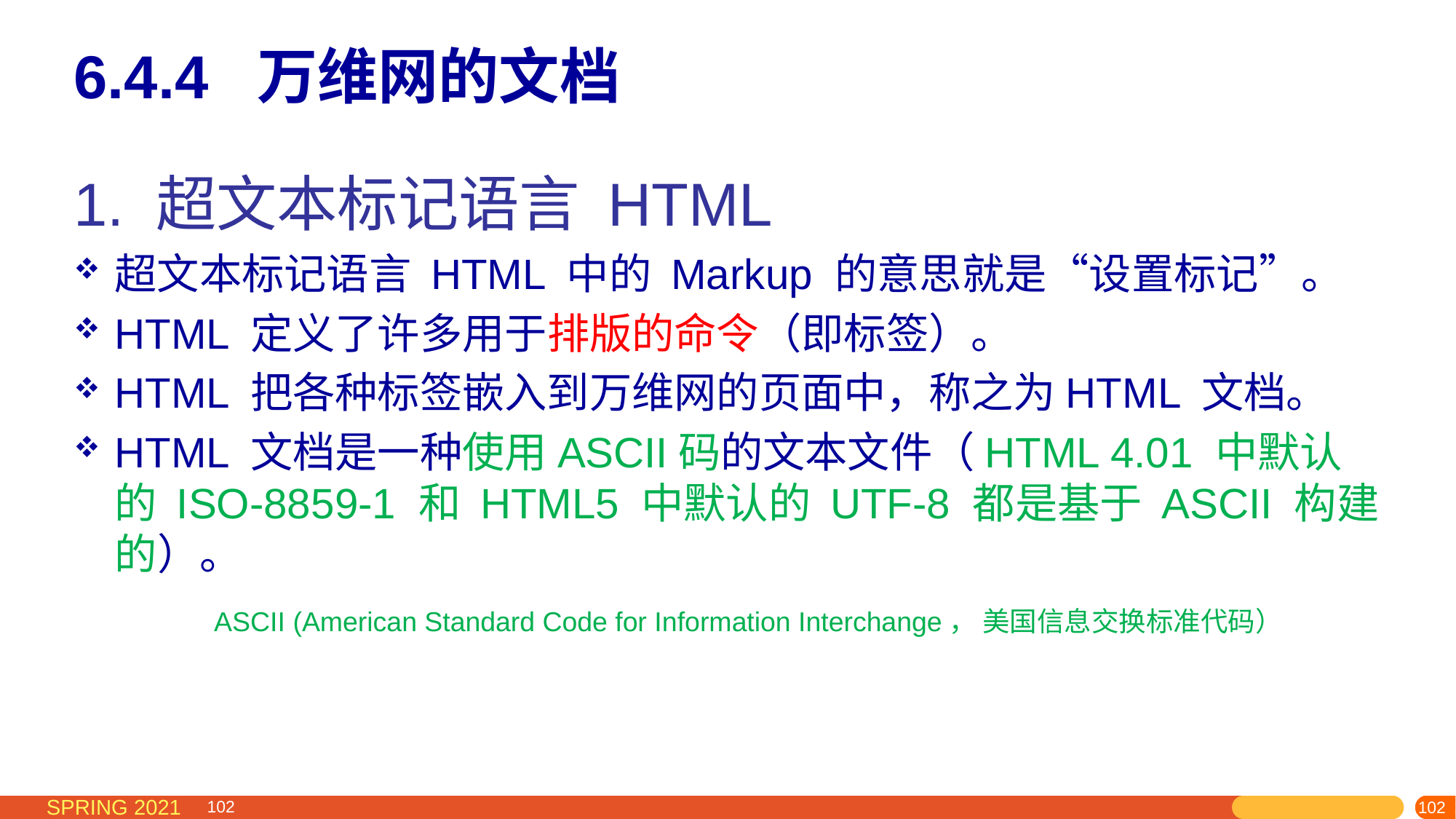

# 6.4.4  万维网的文档
1. 超文本标记语言 HTML
超文本标记语言 HTML 中的 Markup 的意思就是“设置标记”。
HTML 定义了许多用于排版的命令（即标签）。
HTML 把各种标签嵌入到万维网的页面中，称之为HTML 文档。
HTML 文档是一种使用ASCII码的文本文件（HTML 4.01 中默认的 ISO-8859-1 和 HTML5 中默认的 UTF-8 都是基于 ASCII 构建的）。
ASCII (American Standard Code for Information Interchange， 美国信息交换标准代码）